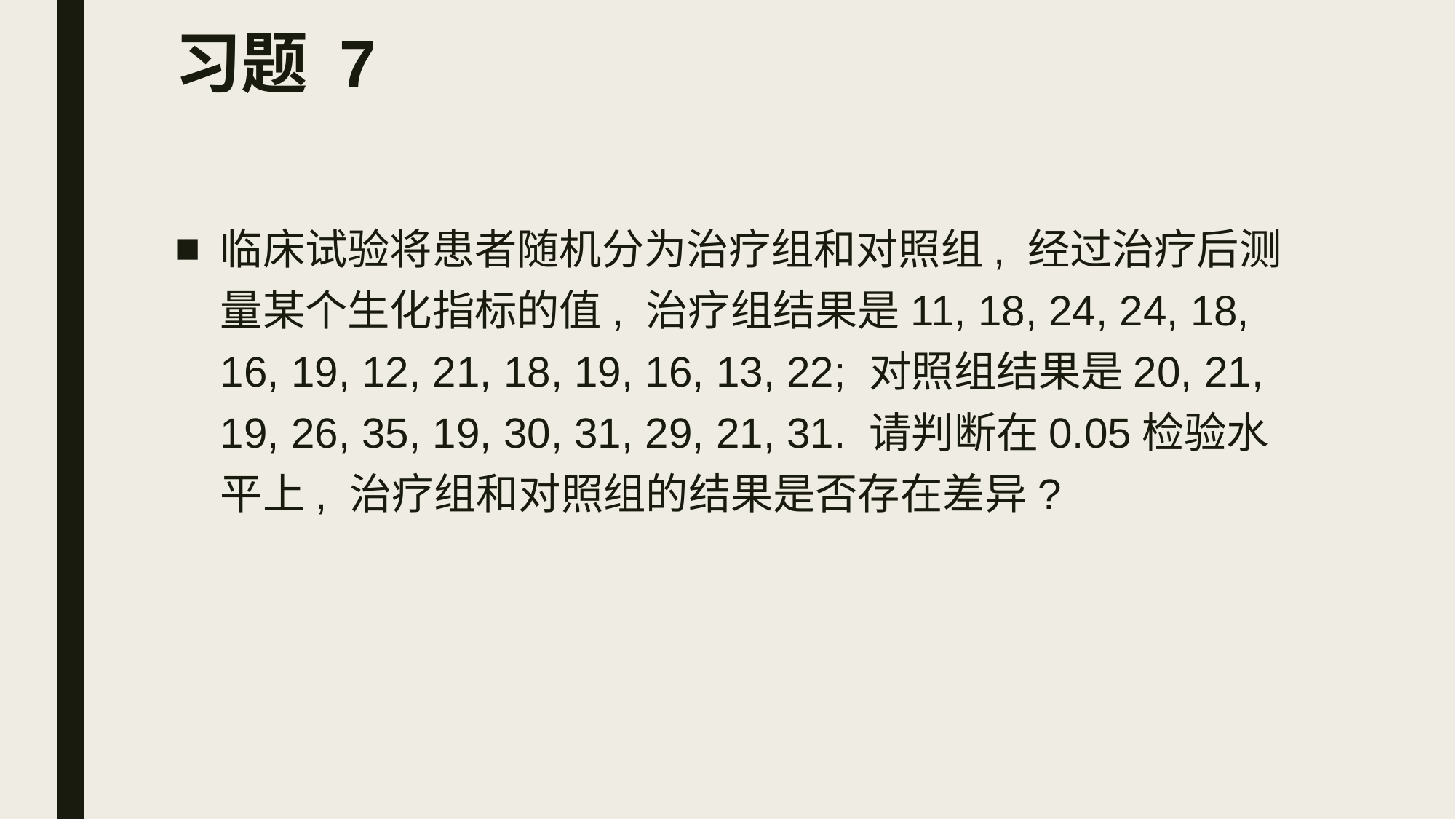

# 习题 7
临床试验将患者随机分为治疗组和对照组, 经过治疗后测量某个生化指标的值, 治疗组结果是11, 18, 24, 24, 18, 16, 19, 12, 21, 18, 19, 16, 13, 22; 对照组结果是20, 21, 19, 26, 35, 19, 30, 31, 29, 21, 31. 请判断在0.05检验水平上, 治疗组和对照组的结果是否存在差异?